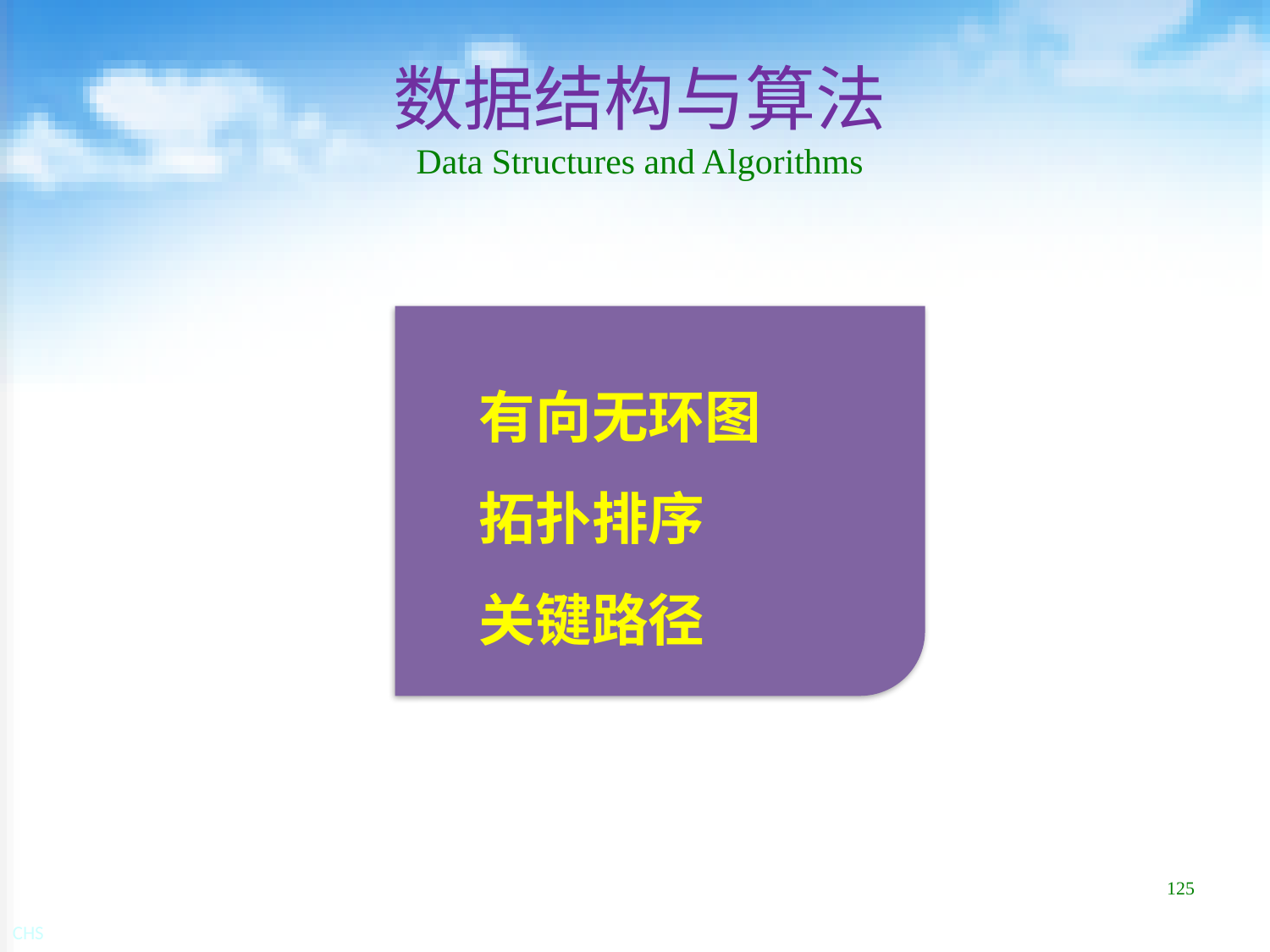

# 数据结构与算法 Data Structures and Algorithms

有向无环图
拓扑排序
关键路径
125